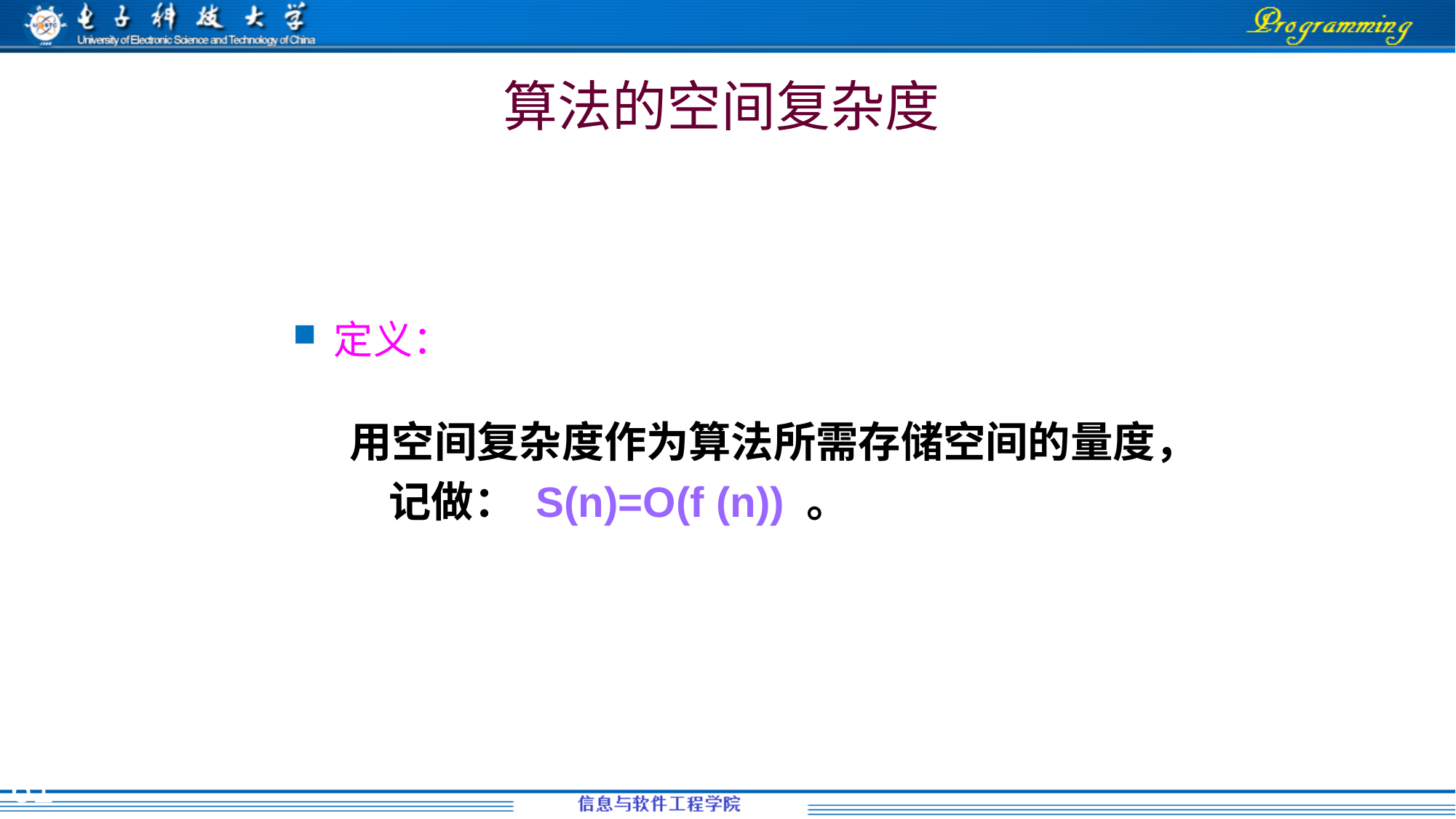

# 算法的空间复杂度
定义：
    用空间复杂度作为算法所需存储空间的量度，
        记做： S(n)=O(f (n)) 。

61